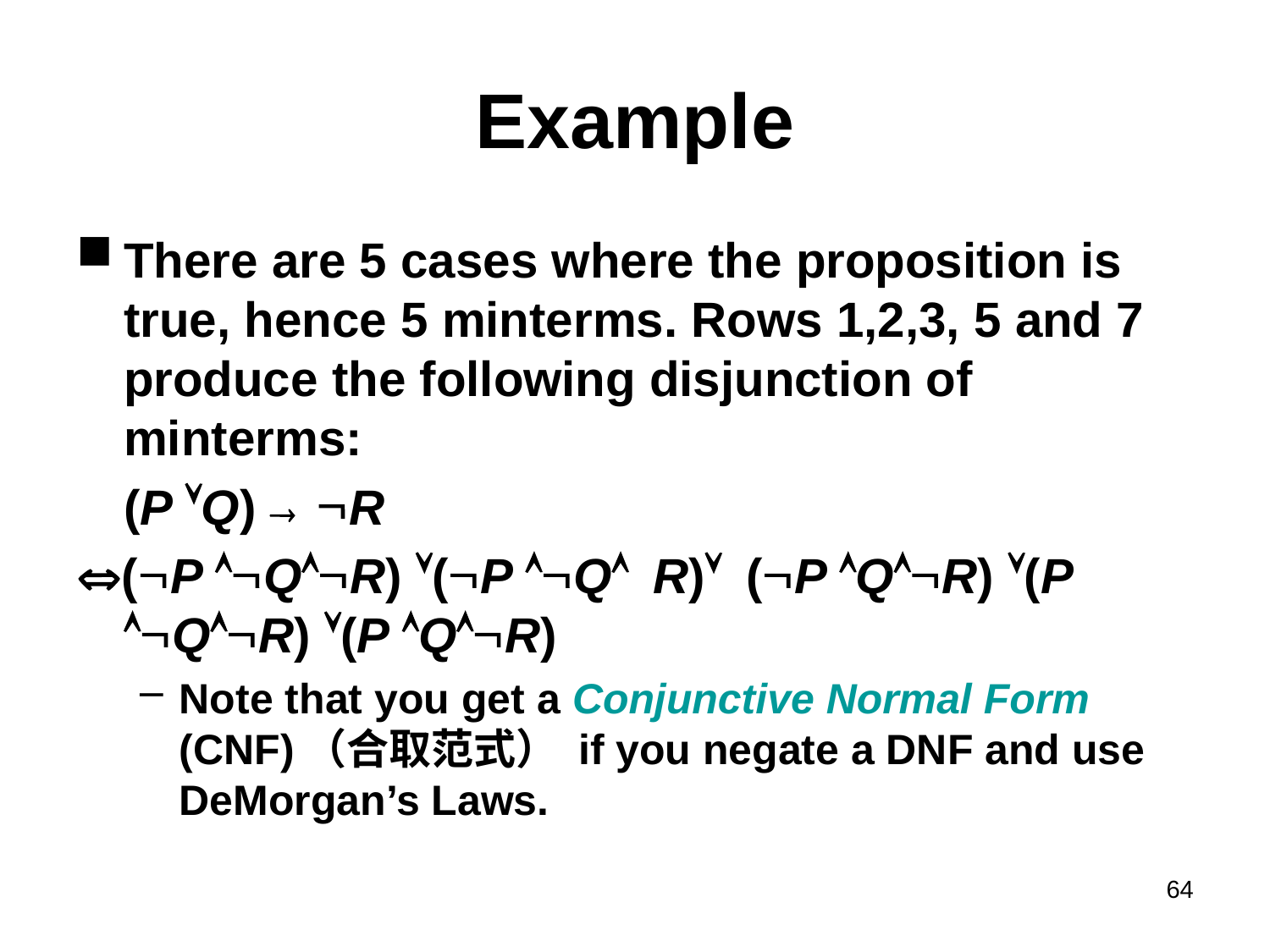

# Example
There are 5 cases where the proposition is true, hence 5 minterms. Rows 1,2,3, 5 and 7 produce the following disjunction of minterms:
	(P ∨Q) → ¬R
⇔(¬P ∧¬Q∧¬R) ∨(¬P ∧¬Q∧ R)∨ (¬P ∧Q∧¬R) ∨(P ∧¬Q∧¬R) ∨(P ∧Q∧¬R)
Note that you get a Conjunctive Normal Form (CNF)（合取范式） if you negate a DNF and use DeMorgan’s Laws.

64